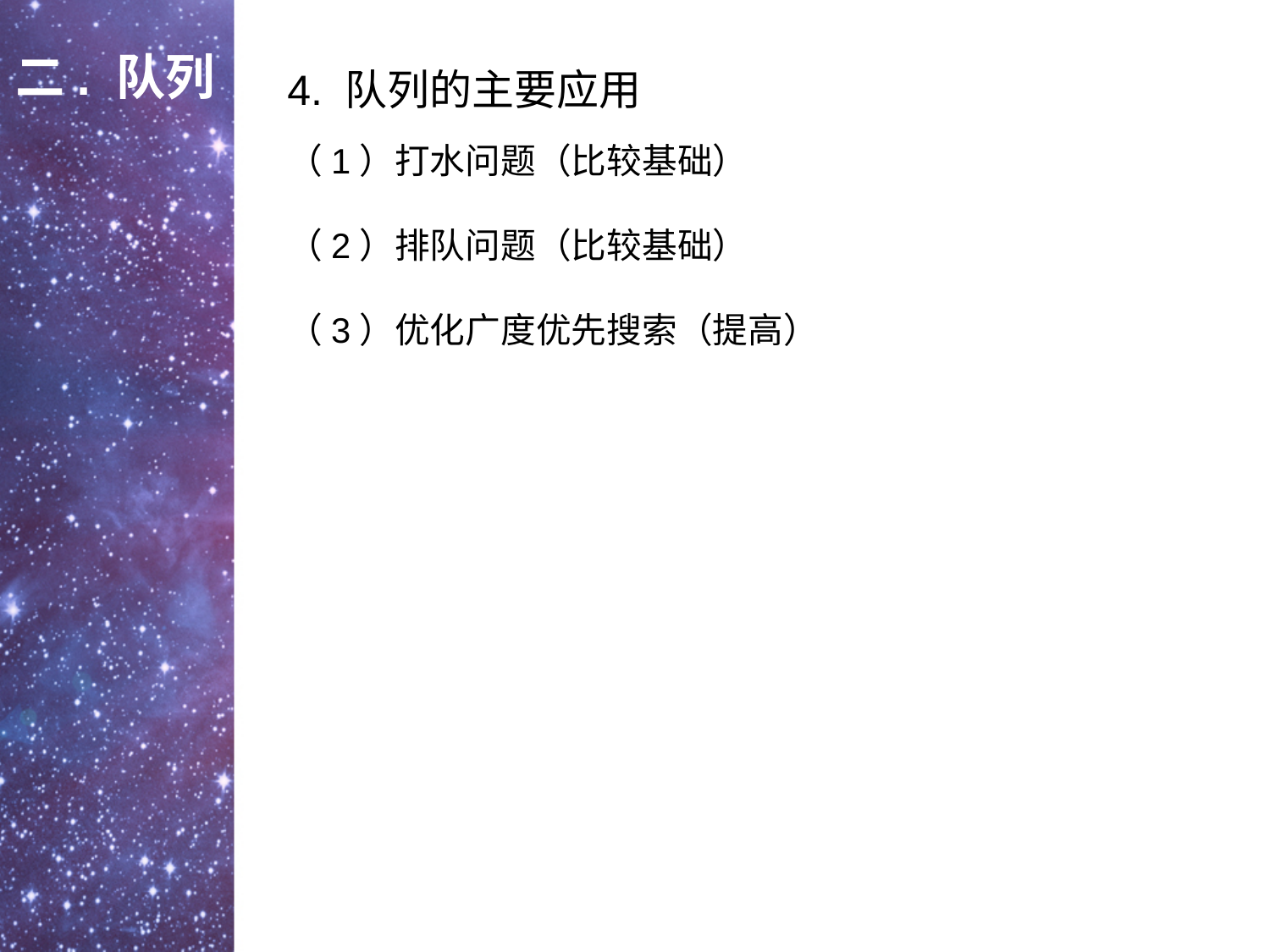

二. 队列
4. 队列的主要应用
（1）打水问题（比较基础）

（2）排队问题（比较基础）

（3）优化广度优先搜索（提高）
点击添加文本
点击添加文本
点击添加文本
点击添加文本